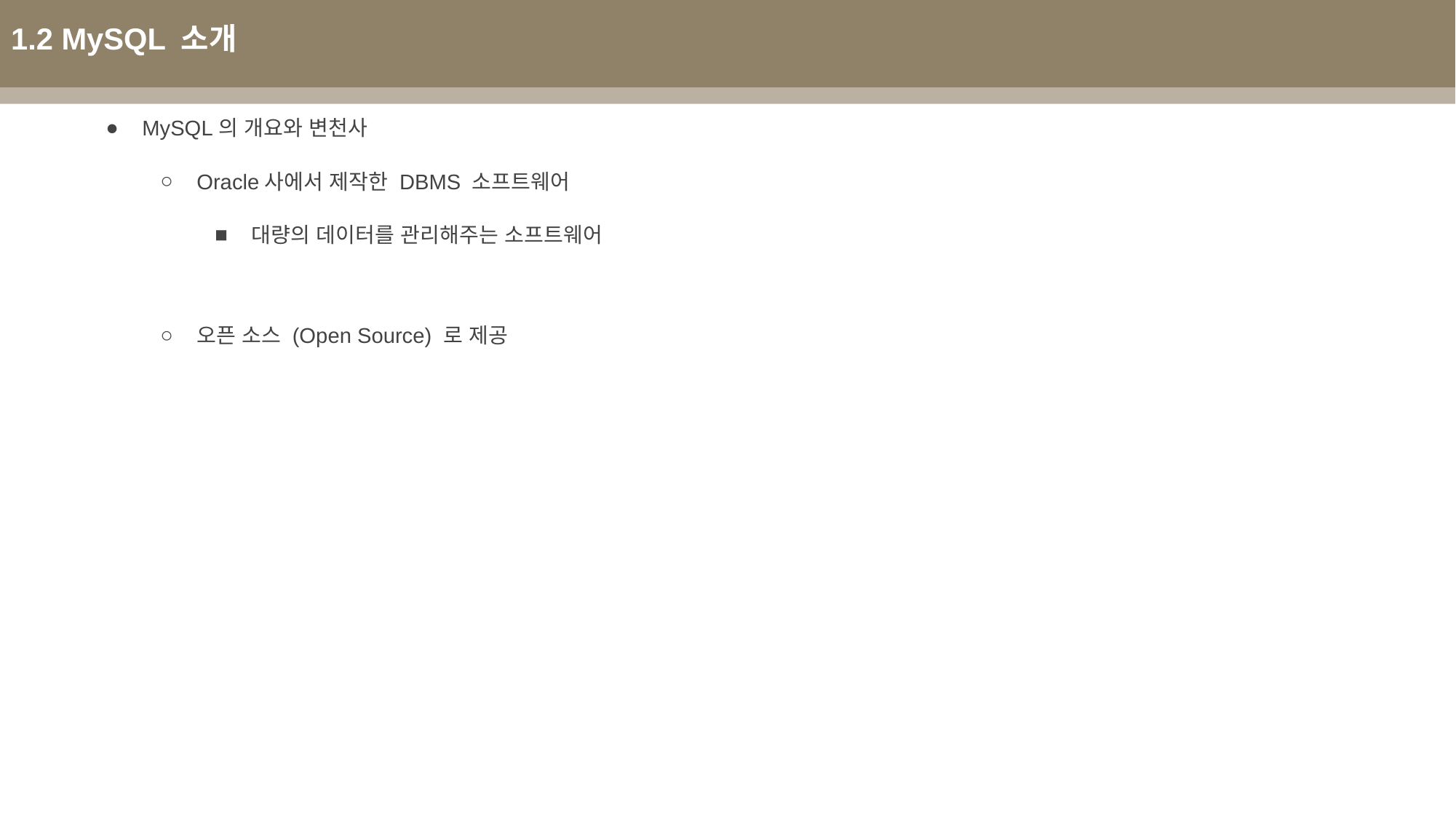

1.2 MySQL 소개
MySQL의 개요와 변천사
Oracle사에서 제작한 DBMS 소프트웨어
대량의 데이터를 관리해주는 소프트웨어

오픈 소스 (Open Source) 로 제공